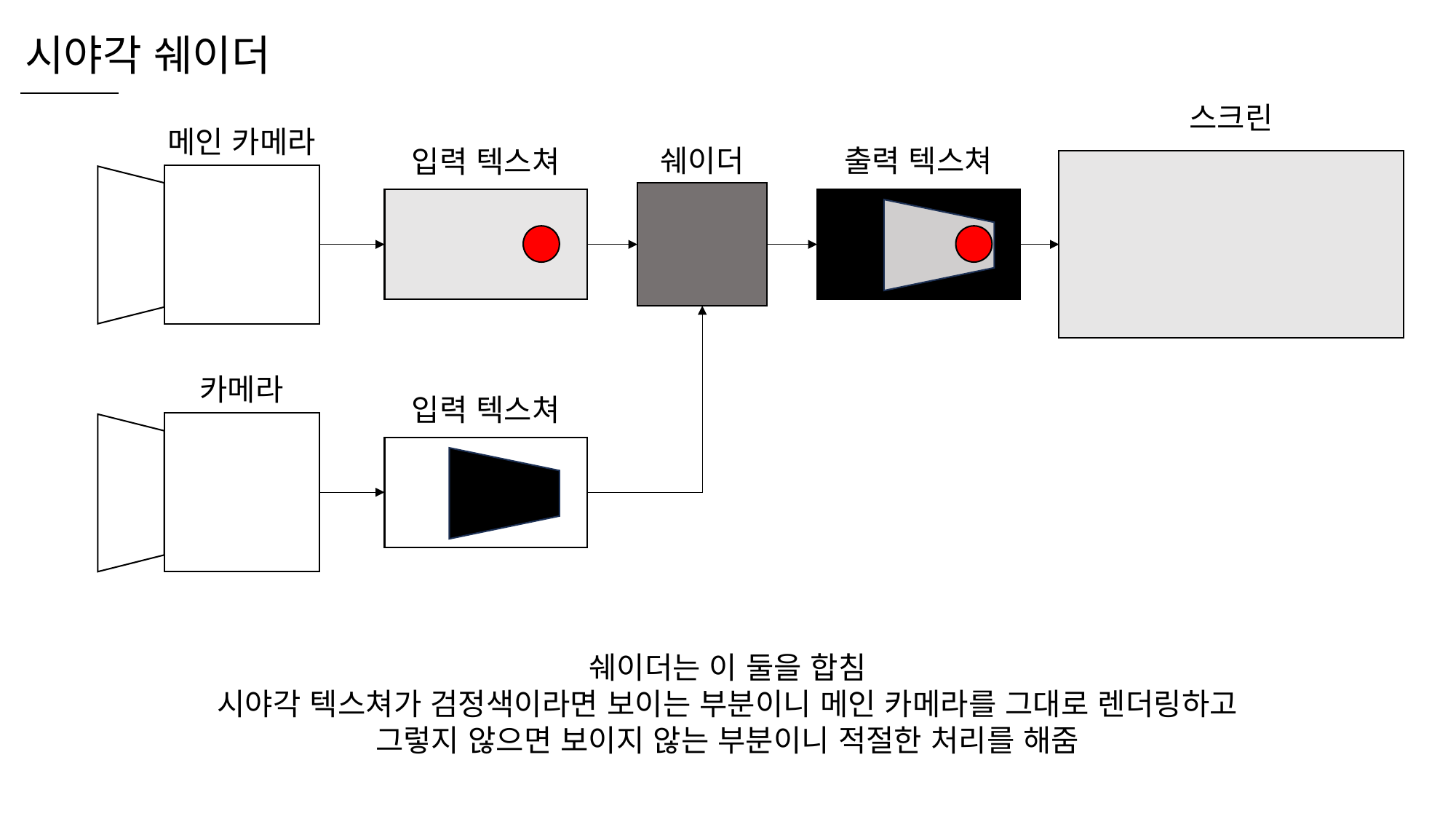

시야각 쉐이더
스크린
메인 카메라
쉐이더
출력 텍스쳐
입력 텍스쳐

카메라
입력 텍스쳐

쉐이더는 이 둘을 합침
시야각 텍스쳐가 검정색이라면 보이는 부분이니 메인 카메라를 그대로 렌더링하고
그렇지 않으면 보이지 않는 부분이니 적절한 처리를 해줌